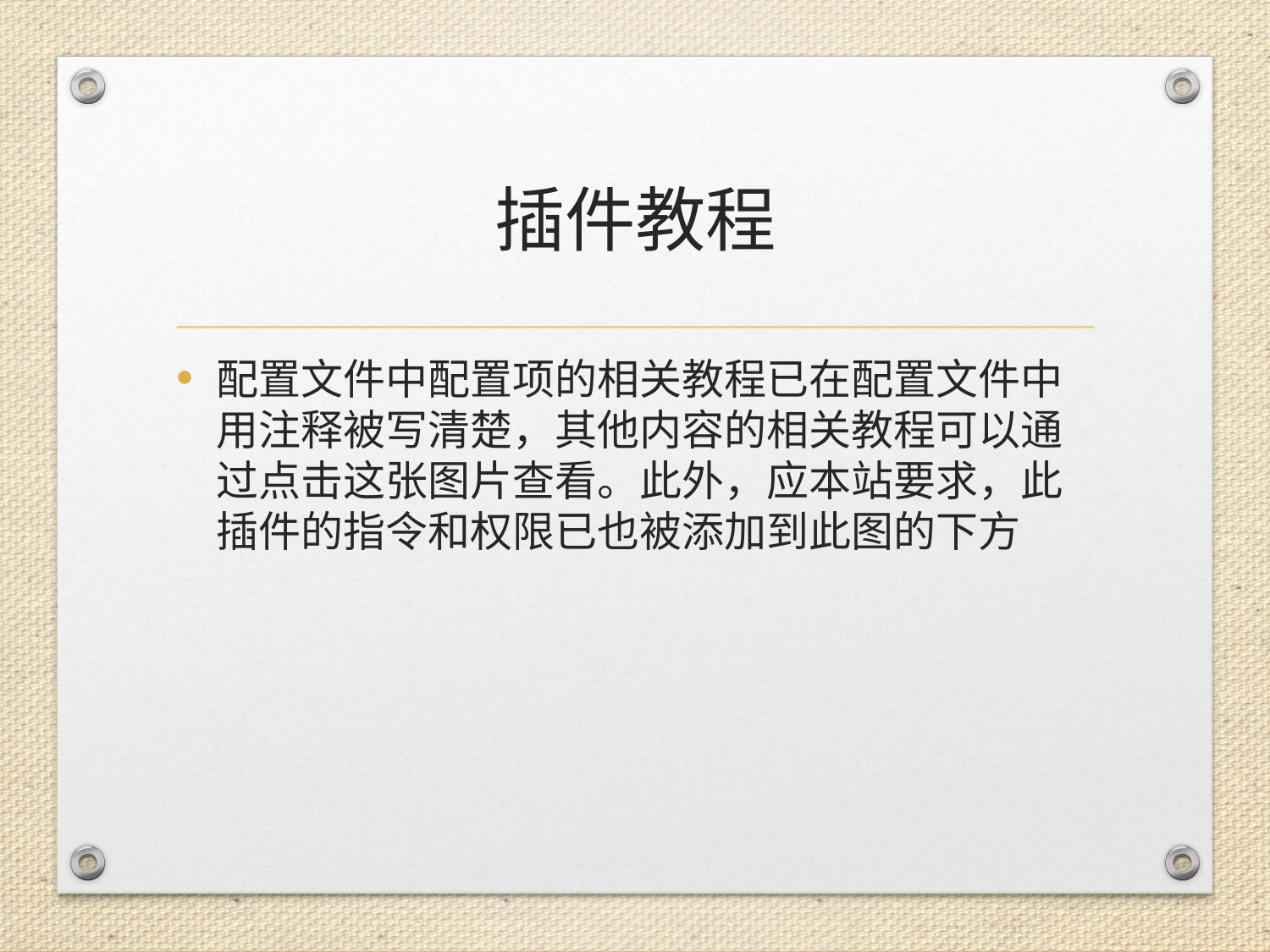

# 插件教程
配置文件中配置项的相关教程已在配置文件中用注释被写清楚，其他内容的相关教程可以通过点击这张图片查看。此外，应本站要求，此插件的指令和权限已也被添加到此图的下方